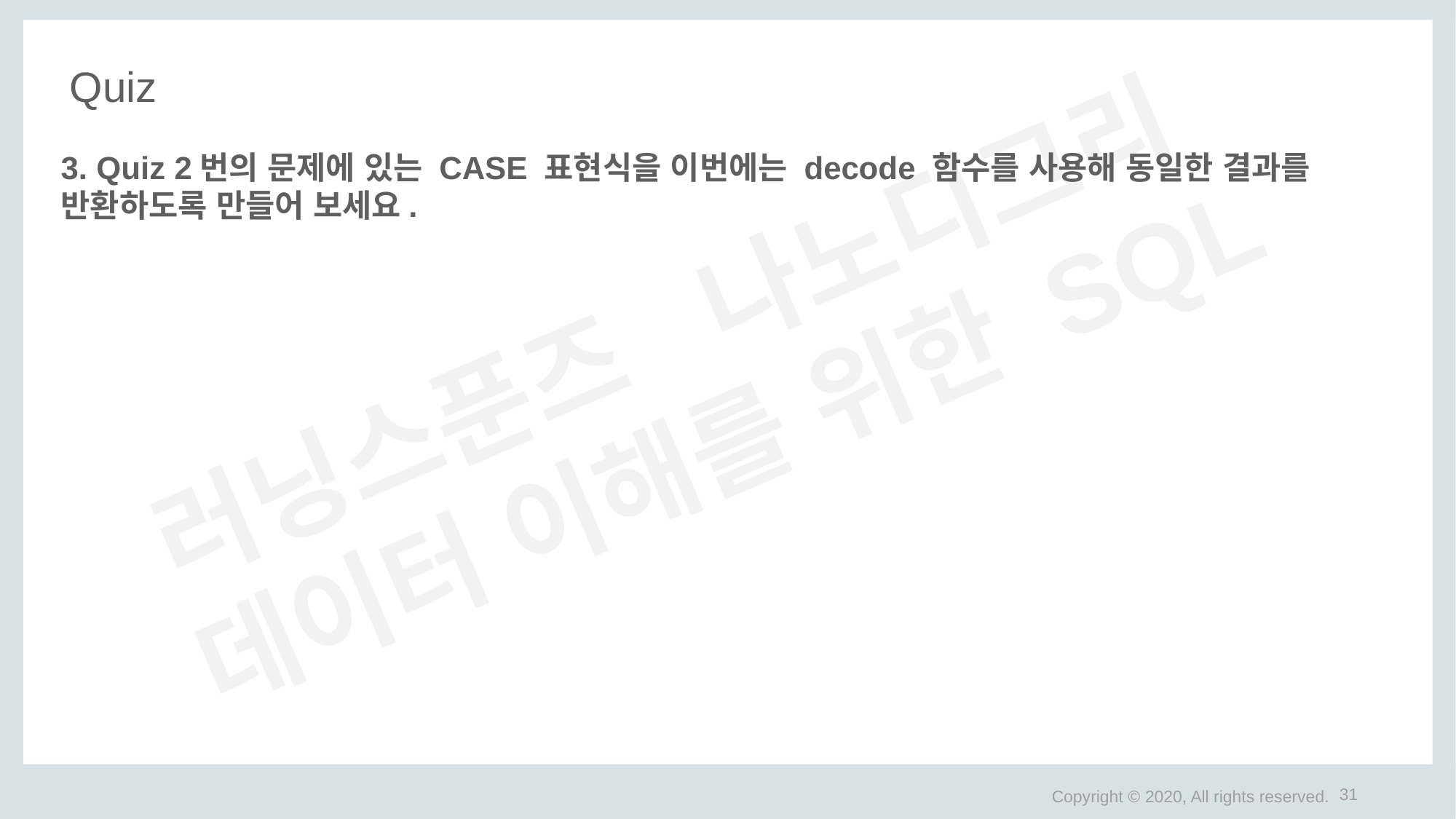

# Quiz
3. Quiz 2번의 문제에 있는 CASE 표현식을 이번에는 decode 함수를 사용해 동일한 결과를 반환하도록 만들어 보세요.